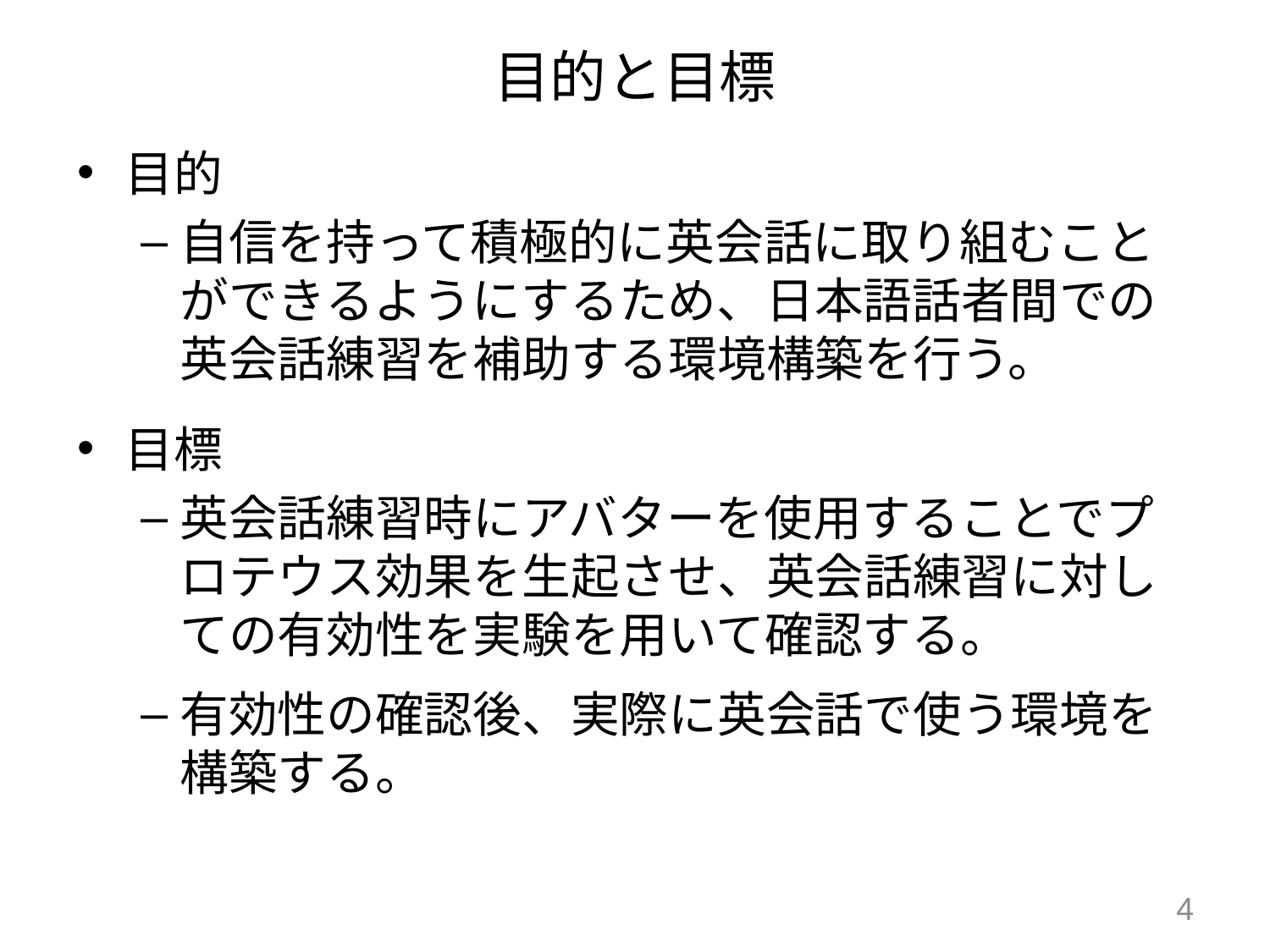

# 目的と目標
目的
自信を持って積極的に英会話に取り組むことができるようにするため、日本語話者間での英会話練習を補助する環境構築を行う。
目標
英会話練習時にアバターを使用することでプロテウス効果を生起させ、英会話練習に対しての有効性を実験を用いて確認する。
有効性の確認後、実際に英会話で使う環境を構築する。
4